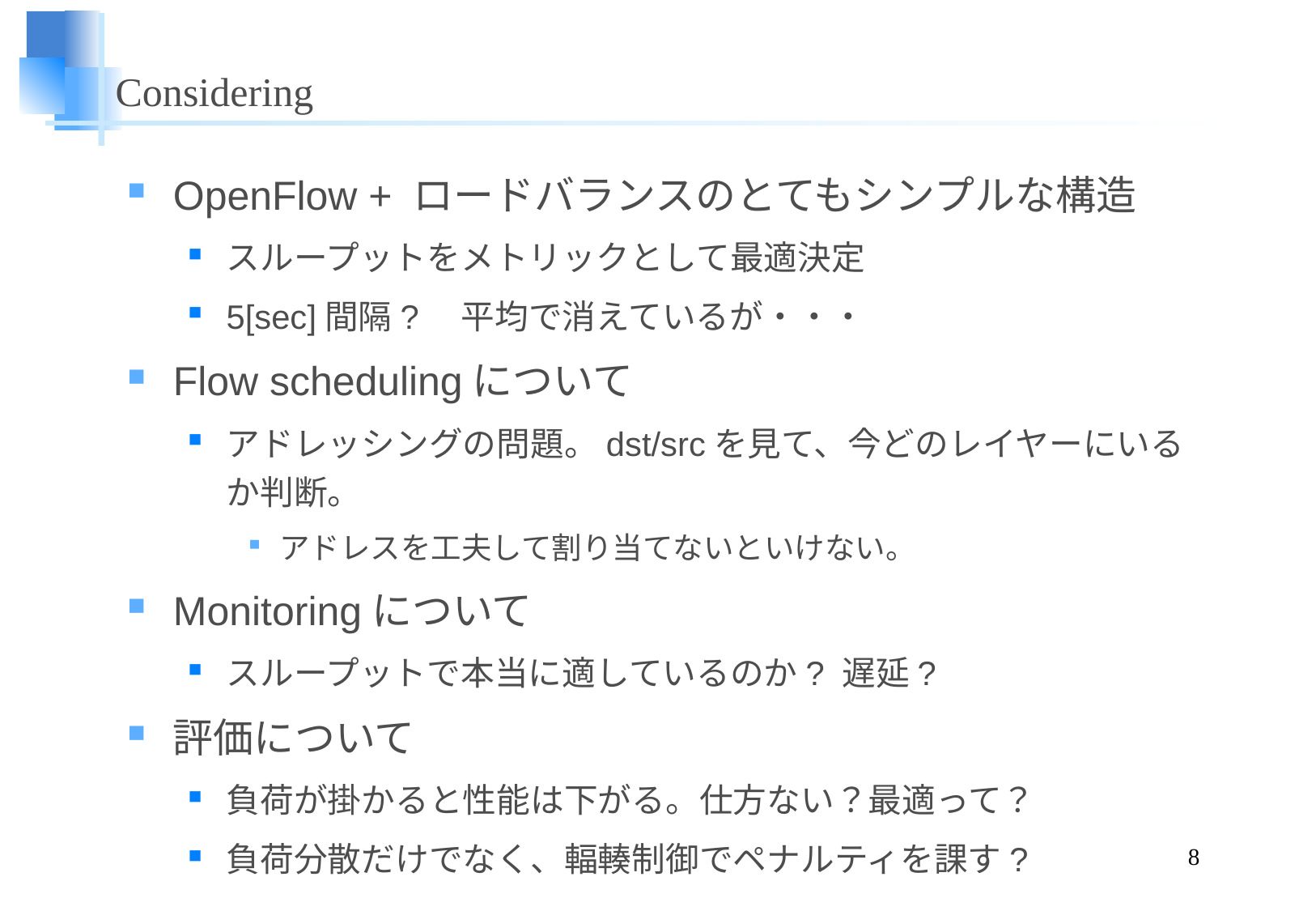

# Considering
OpenFlow + ロードバランスのとてもシンプルな構造
スループットをメトリックとして最適決定
5[sec]間隔?　平均で消えているが・・・
Flow schedulingについて
アドレッシングの問題。dst/srcを見て、今どのレイヤーにいるか判断。
アドレスを工夫して割り当てないといけない。
Monitoringについて
スループットで本当に適しているのか? 遅延?
評価について
負荷が掛かると性能は下がる。仕方ない？最適って？
負荷分散だけでなく、輻輳制御でペナルティを課す?

8